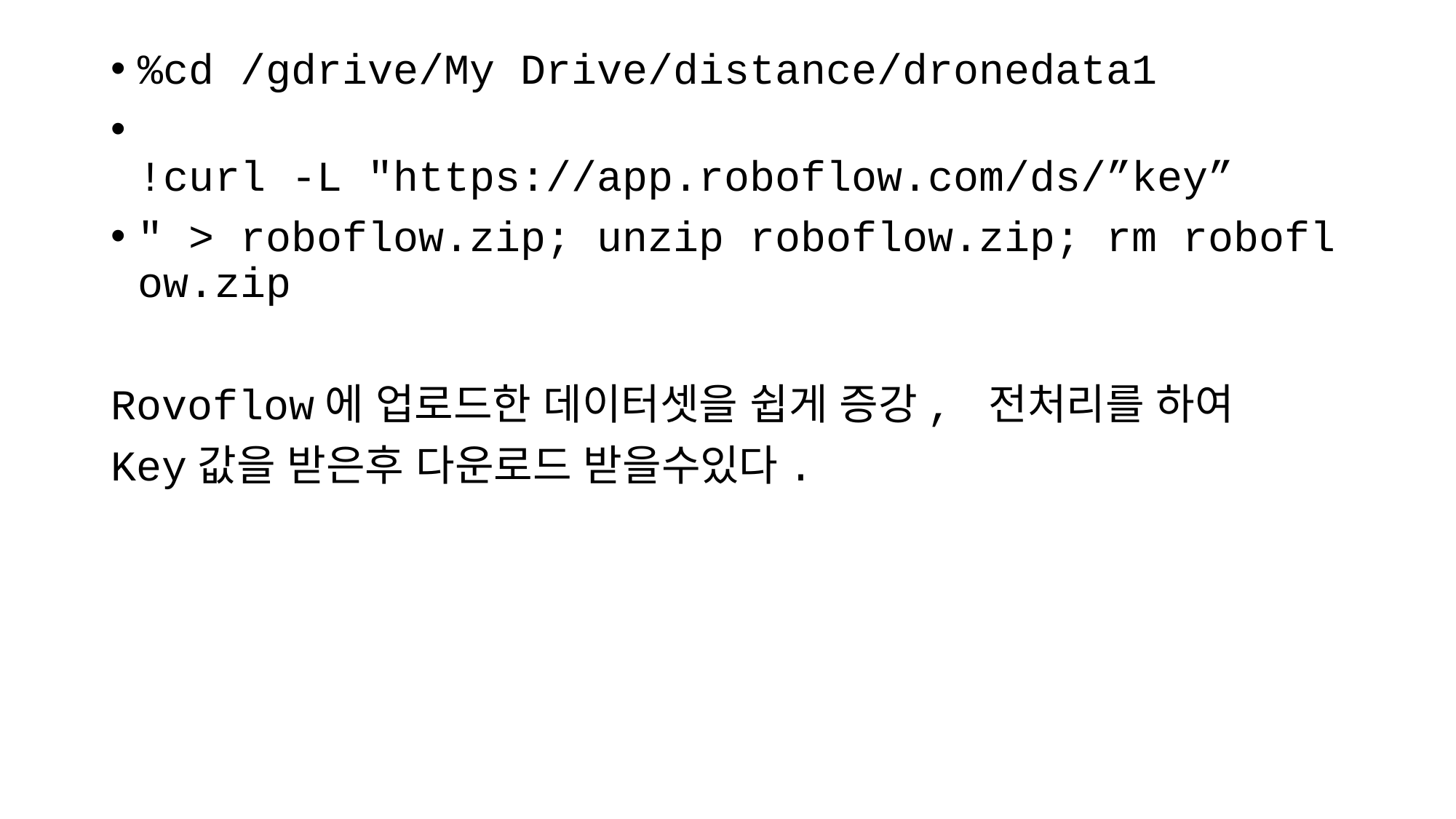

%cd /gdrive/My Drive/distance/dronedata1
!curl -L "https://app.roboflow.com/ds/”key”
" > roboflow.zip; unzip roboflow.zip; rm roboflow.zip

Rovoflow에 업로드한 데이터셋을 쉽게 증강, 전처리를 하여
Key값을 받은후 다운로드 받을수있다.